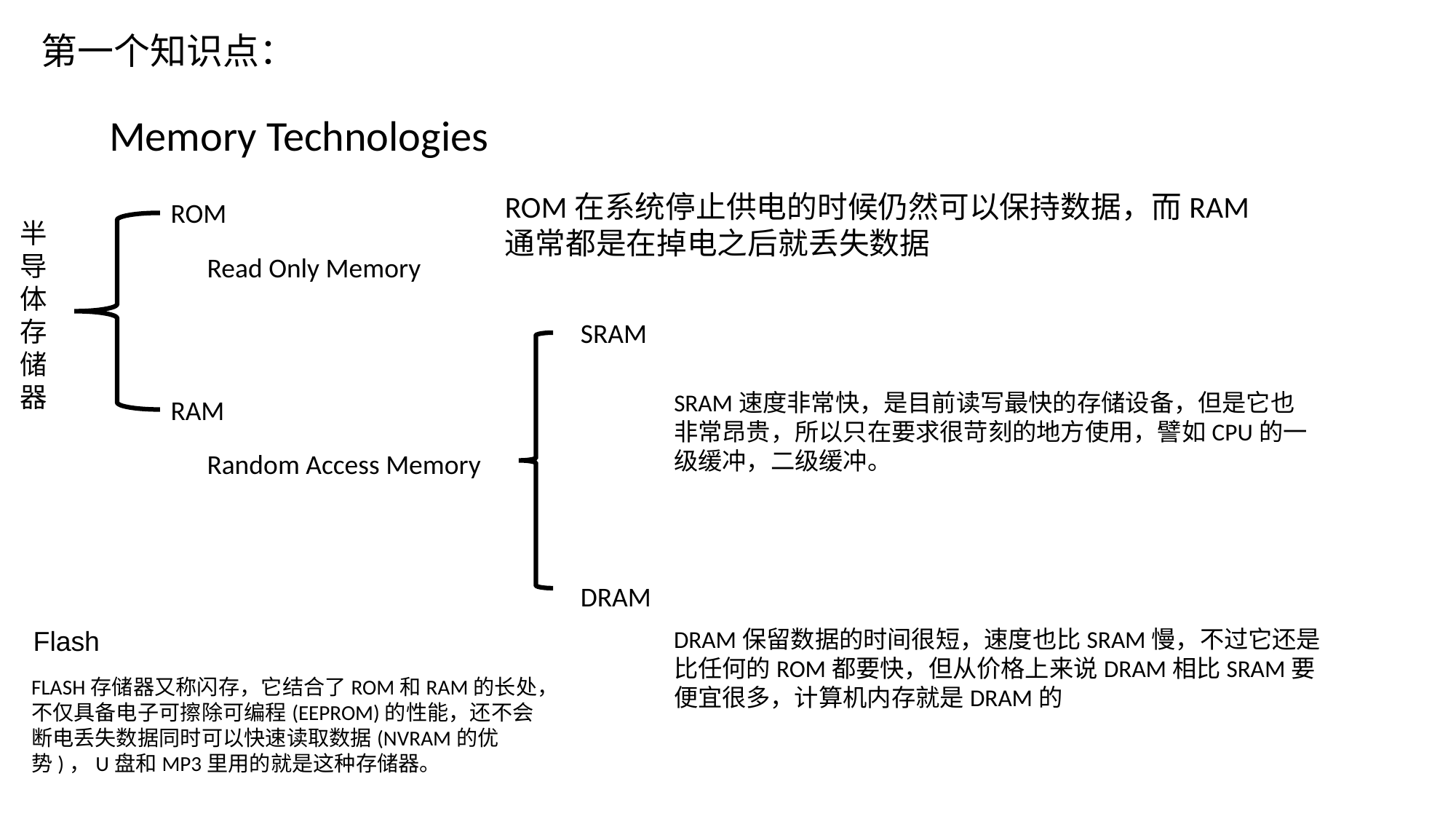

第一个知识点：
Memory Technologies
ROM在系统停止供电的时候仍然可以保持数据，而RAM通常都是在掉电之后就丢失数据
ROM
半导体存储器

Read Only Memory
SRAM

SRAM速度非常快，是目前读写最快的存储设备，但是它也非常昂贵，所以只在要求很苛刻的地方使用，譬如CPU的一级缓冲，二级缓冲。
RAM
Random Access Memory
DRAM
Flash
DRAM保留数据的时间很短，速度也比SRAM慢，不过它还是比任何的ROM都要快，但从价格上来说DRAM相比SRAM要便宜很多，计算机内存就是DRAM的
FLASH存储器又称闪存，它结合了ROM和RAM的长处，不仅具备电子可擦除可编程(EEPROM)的性能，还不会断电丢失数据同时可以快速读取数据(NVRAM的优势)，U盘和MP3里用的就是这种存储器。